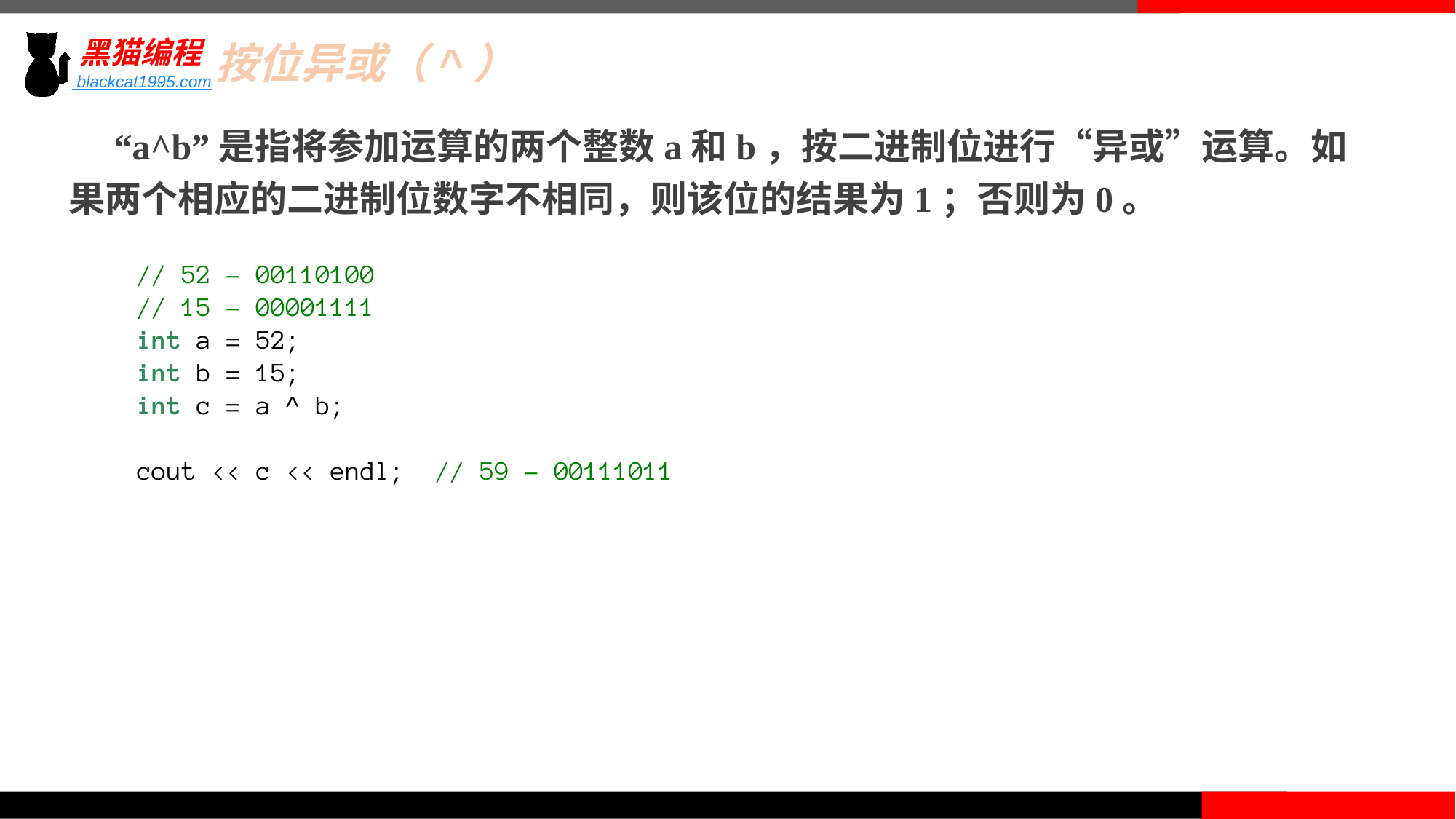

按位异或（^）
     “a^b”是指将参加运算的两个整数a和b，按二进制位进行“异或”运算。如果两个相应的二进制位数字不相同，则该位的结果为1；否则为0。
// 52 - 00110100
// 15 - 00001111
int a = 52;
int b = 15;
int c = a ^ b;

cout << c << endl;  // 59 - 00111011